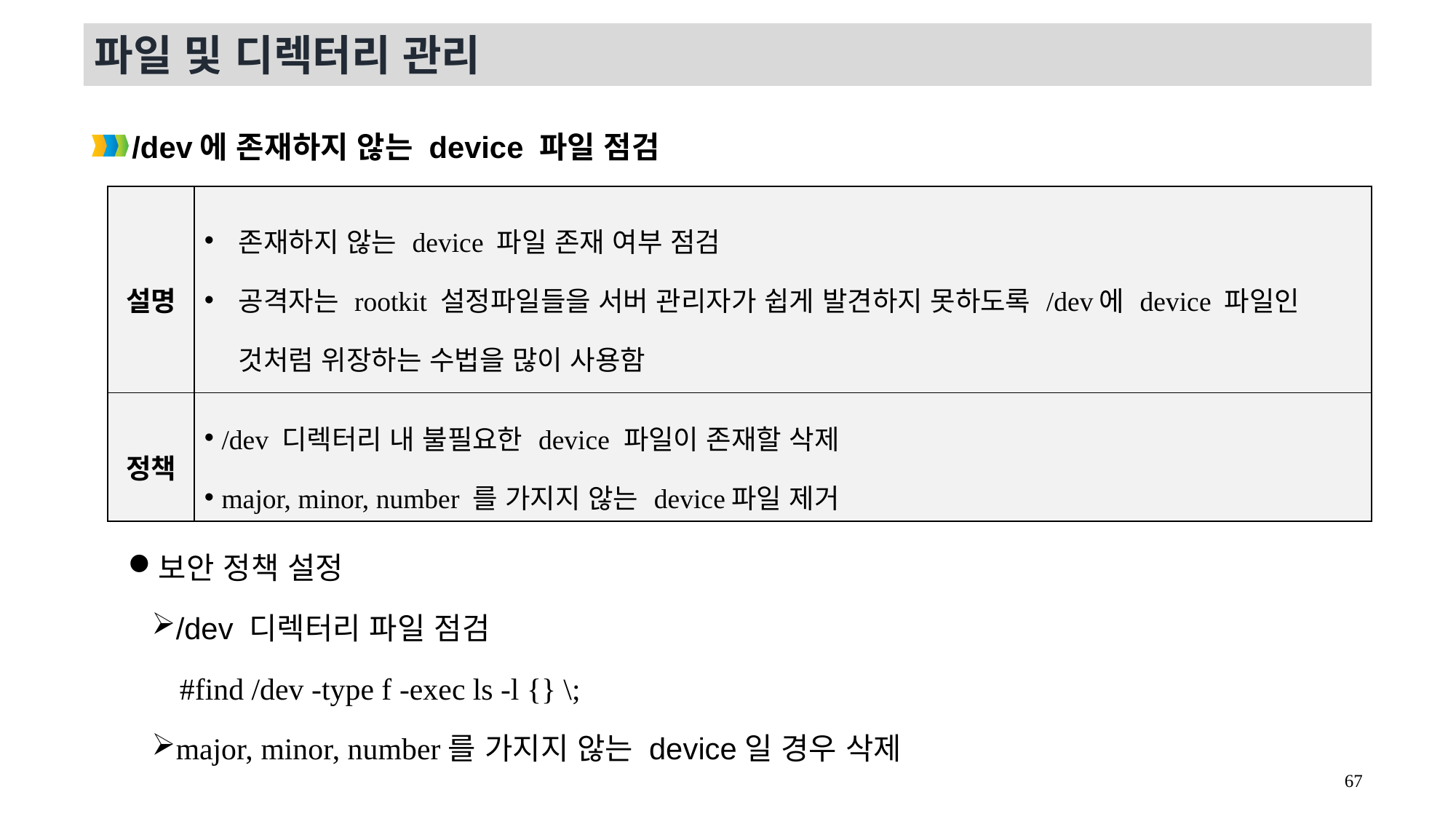

파일 및 디렉터리 관리
/dev에 존재하지 않는 device 파일 점검

보안 정책 설정
/dev 디렉터리 파일 점검
#find /dev -type f -exec ls -l {} \;
major, minor, number를 가지지 않는 device일 경우 삭제
| 설명 | 존재하지 않는 device 파일 존재 여부 점검 공격자는 rootkit 설정파일들을 서버 관리자가 쉽게 발견하지 못하도록 /dev에 device 파일인 것처럼 위장하는 수법을 많이 사용함 |
| --- | --- |
| 정책 | /dev 디렉터리 내 불필요한 device 파일이 존재할 삭제 major, minor, number 를 가지지 않는 device파일 제거 |